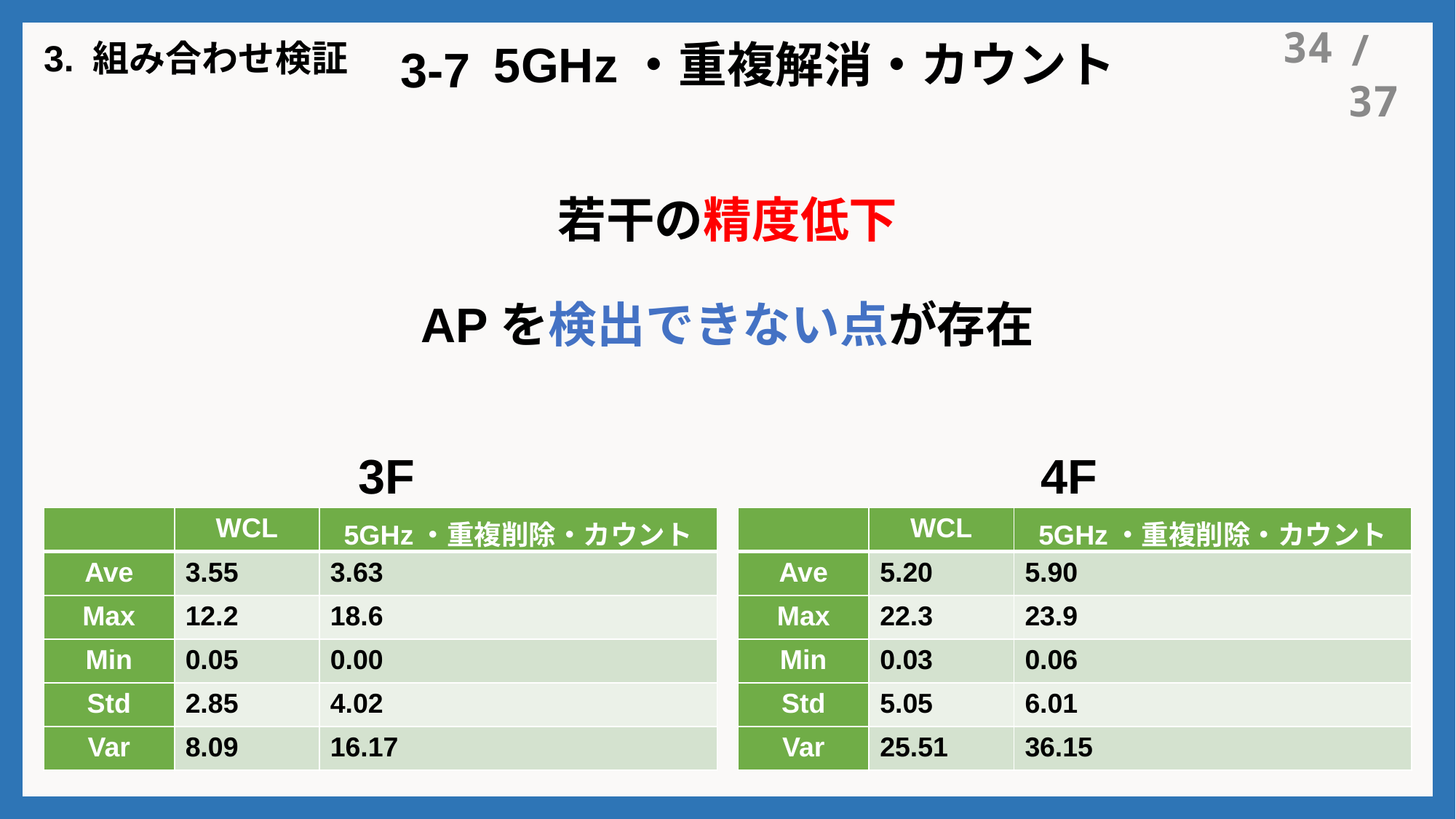

34
3-7
3. 組み合わせ検証
5GHz・重複解消・カウント
若干の精度低下

APを検出できない点が存在
3F
4F
|  | WCL | 5GHz・重複削除・カウント |
| --- | --- | --- |
| Ave | 3.55 | 3.63 |
| Max | 12.2 | 18.6 |
| Min | 0.05 | 0.00 |
| Std | 2.85 | 4.02 |
| Var | 8.09 | 16.17 |
|  | WCL | 5GHz・重複削除・カウント |
| --- | --- | --- |
| Ave | 5.20 | 5.90 |
| Max | 22.3 | 23.9 |
| Min | 0.03 | 0.06 |
| Std | 5.05 | 6.01 |
| Var | 25.51 | 36.15 |